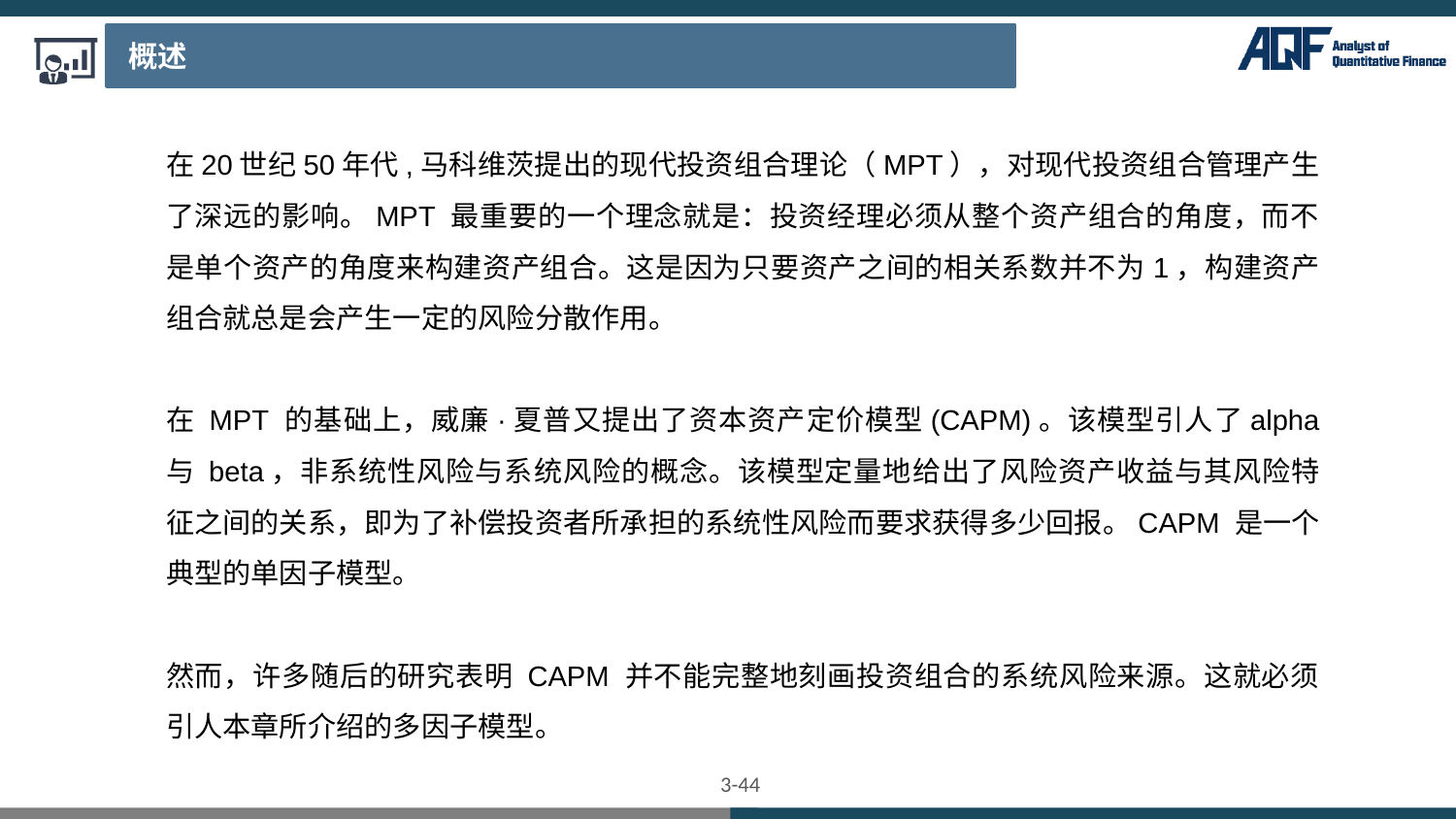

概述
在20世纪50年代,马科维茨提出的现代投资组合理论（MPT），对现代投资组合管理产生了深远的影响。MPT 最重要的一个理念就是：投资经理必须从整个资产组合的角度，而不是单个资产的角度来构建资产组合。这是因为只要资产之间的相关系数并不为1，构建资产组合就总是会产生一定的风险分散作用。

在 MPT 的基础上，威廉·夏普又提出了资本资产定价模型(CAPM)。该模型引人了alpha 与 beta，非系统性风险与系统风险的概念。该模型定量地给出了风险资产收益与其风险特征之间的关系，即为了补偿投资者所承担的系统性风险而要求获得多少回报。CAPM 是一个典型的单因子模型。

然而，许多随后的研究表明 CAPM 并不能完整地刻画投资组合的系统风险来源。这就必须引人本章所介绍的多因子模型。